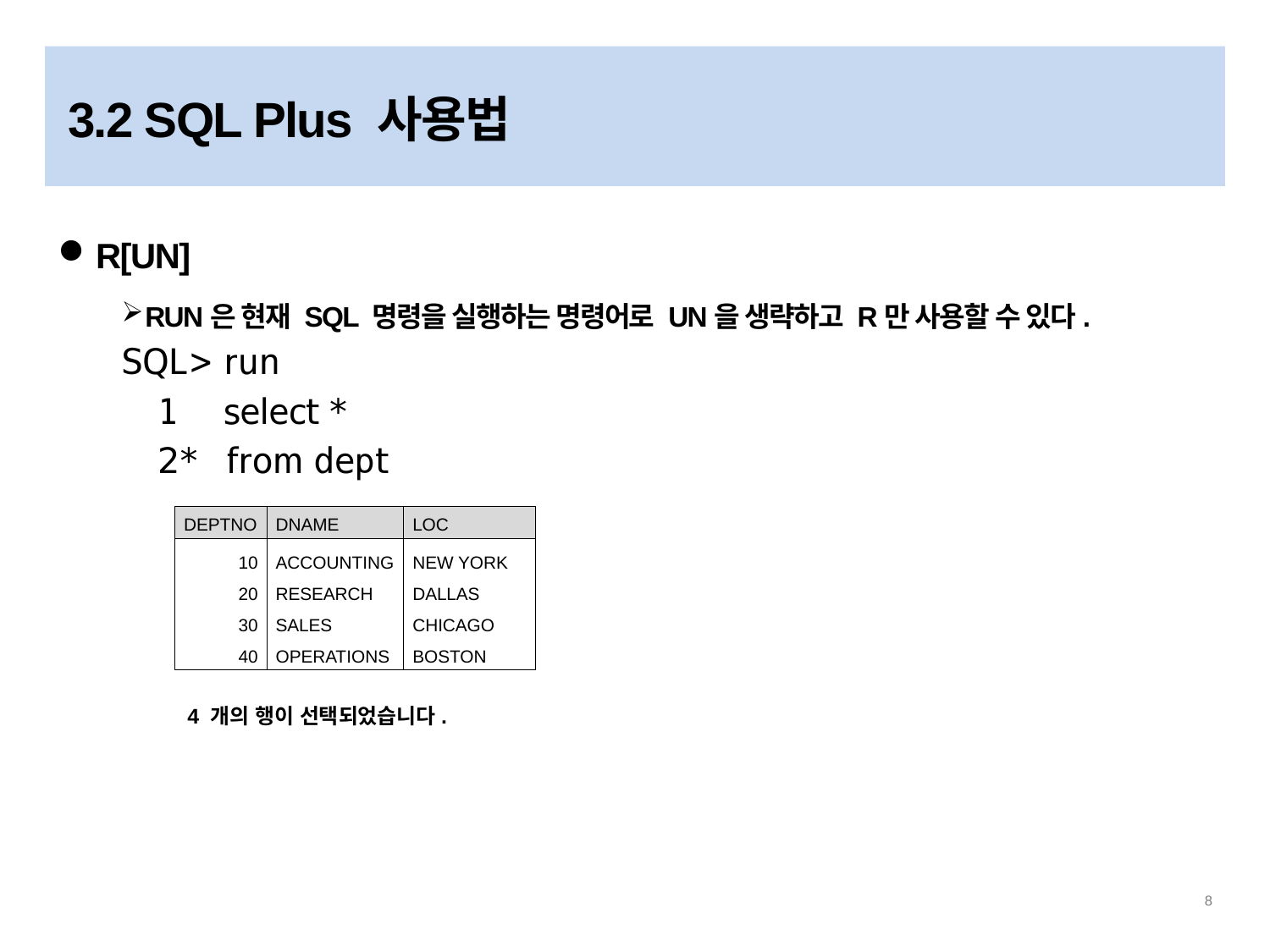

# 3.2 SQL Plus 사용법
R[UN]
RUN은 현재 SQL 명령을 실행하는 명령어로 UN을 생략하고 R만 사용할 수 있다.
       SQL> run
           1     select *
           2*   from dept

| DEPTNO | DNAME | LOC |
| --- | --- | --- |
| 10 20 30 40 | ACCOUNTING RESEARCH SALES OPERATIONS | NEW YORK DALLAS CHICAGO BOSTON |
4 개의 행이 선택되었습니다.